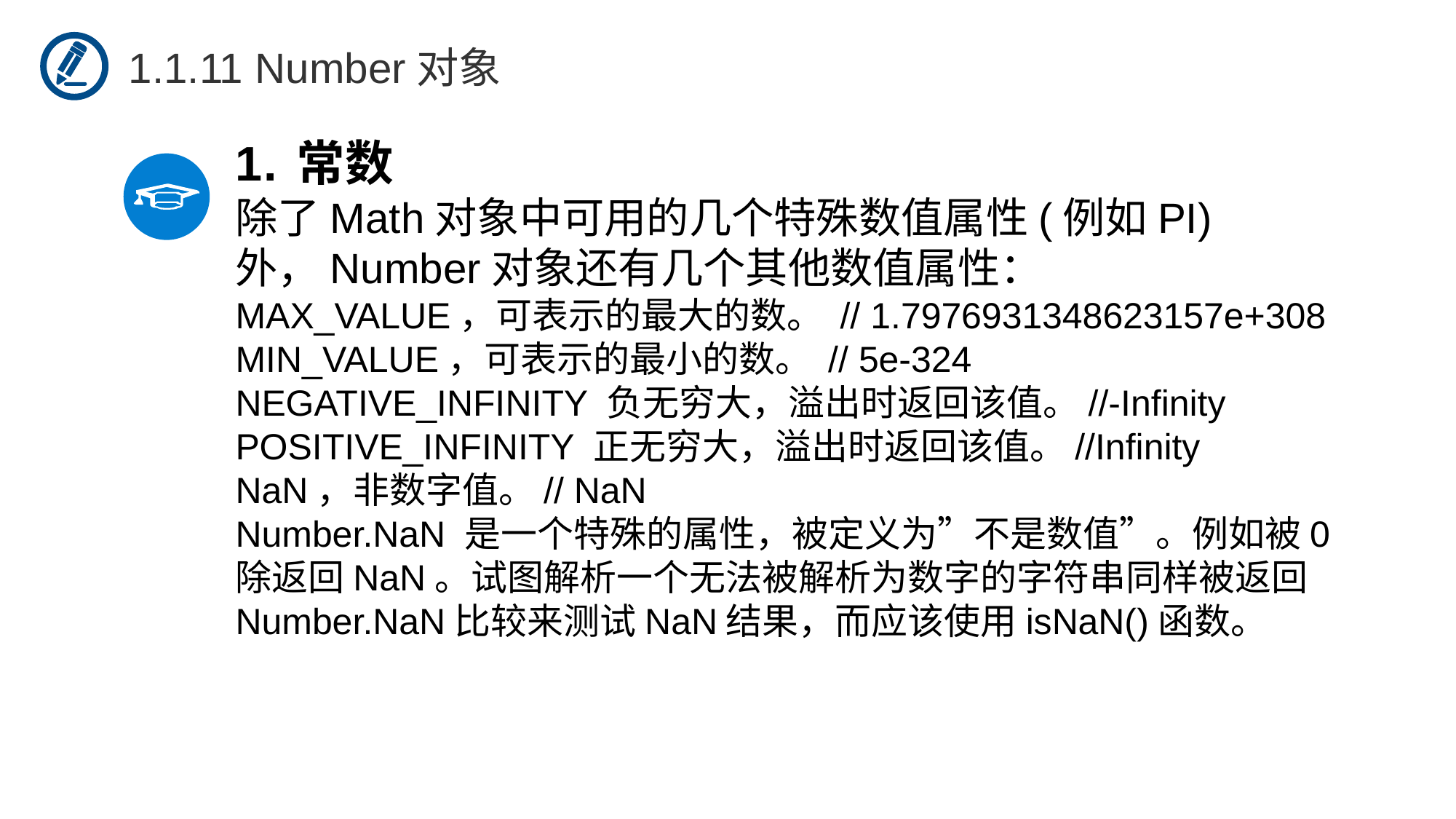

1.1.11 Number对象
常数
除了Math对象中可用的几个特殊数值属性(例如PI)外，Number对象还有几个其他数值属性：
MAX_VALUE，可表示的最大的数。 // 1.7976931348623157e+308
MIN_VALUE，可表示的最小的数。 // 5e-324
NEGATIVE_INFINITY 负无穷大，溢出时返回该值。//-Infinity
POSITIVE_INFINITY 正无穷大，溢出时返回该值。//Infinity
NaN，非数字值。// NaN
Number.NaN 是一个特殊的属性，被定义为”不是数值”。例如被0除返回NaN。试图解析一个无法被解析为数字的字符串同样被返回Number.NaN比较来测试NaN结果，而应该使用isNaN()函数。